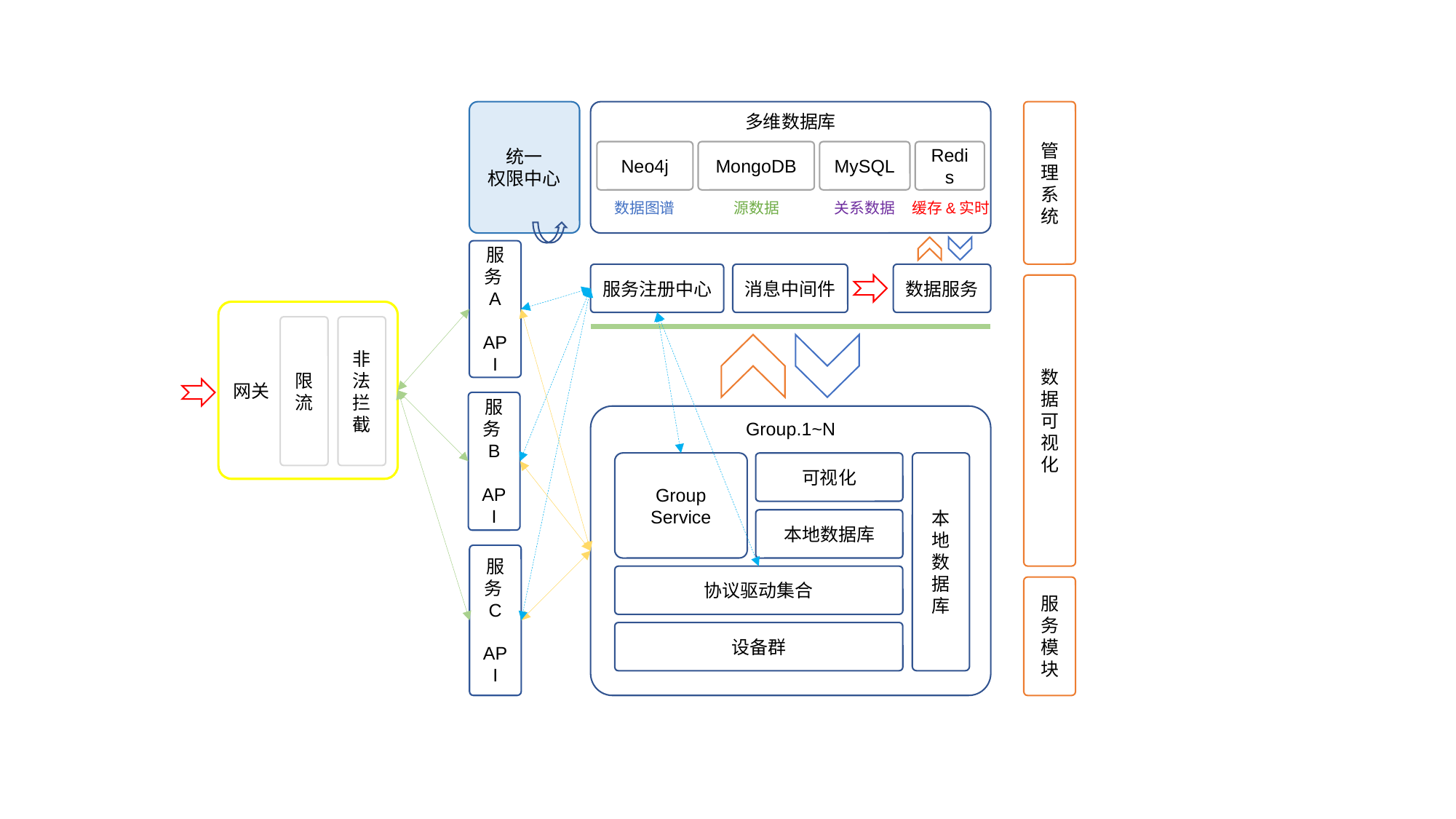

统一
权限中心
多维数据库
Neo4j
MongoDB
MySQL
Redis
源数据
数据图谱
关系数据
缓存&实时
管理系统

服务A
 API

数据服务
消息中间件
服务注册中心

数据可视化
网关
限流
非法拦截

服务B
 API

Group.1~N
Group
Service
可视化
本地数据库
本地数据库
协议驱动集合
设备群

服务C
 API

服务模块